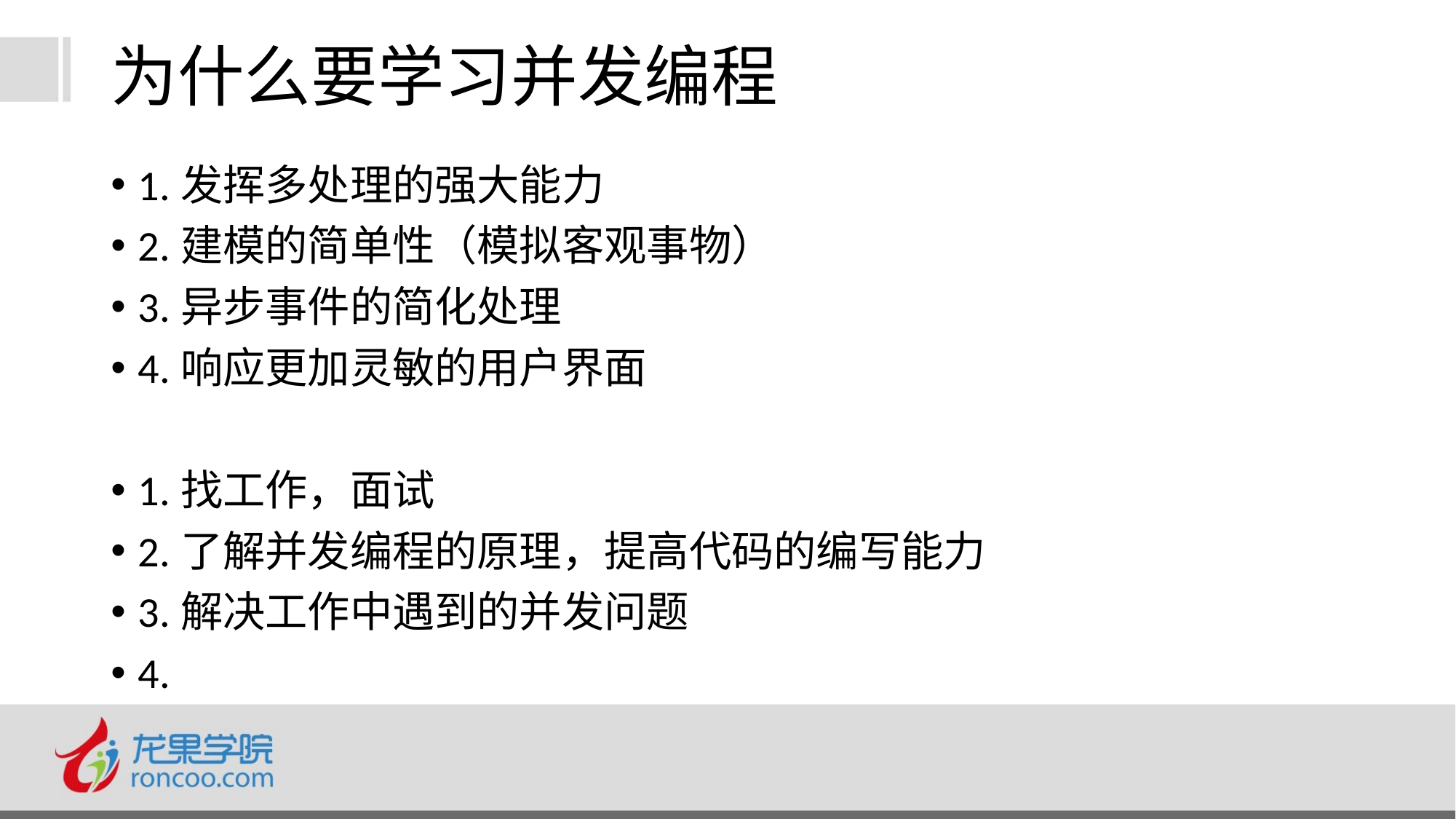

# 为什么要学习并发编程
1.发挥多处理的强大能力
2.建模的简单性（模拟客观事物）
3.异步事件的简化处理
4.响应更加灵敏的用户界面

1.找工作，面试
2.了解并发编程的原理，提高代码的编写能力
3.解决工作中遇到的并发问题
4.